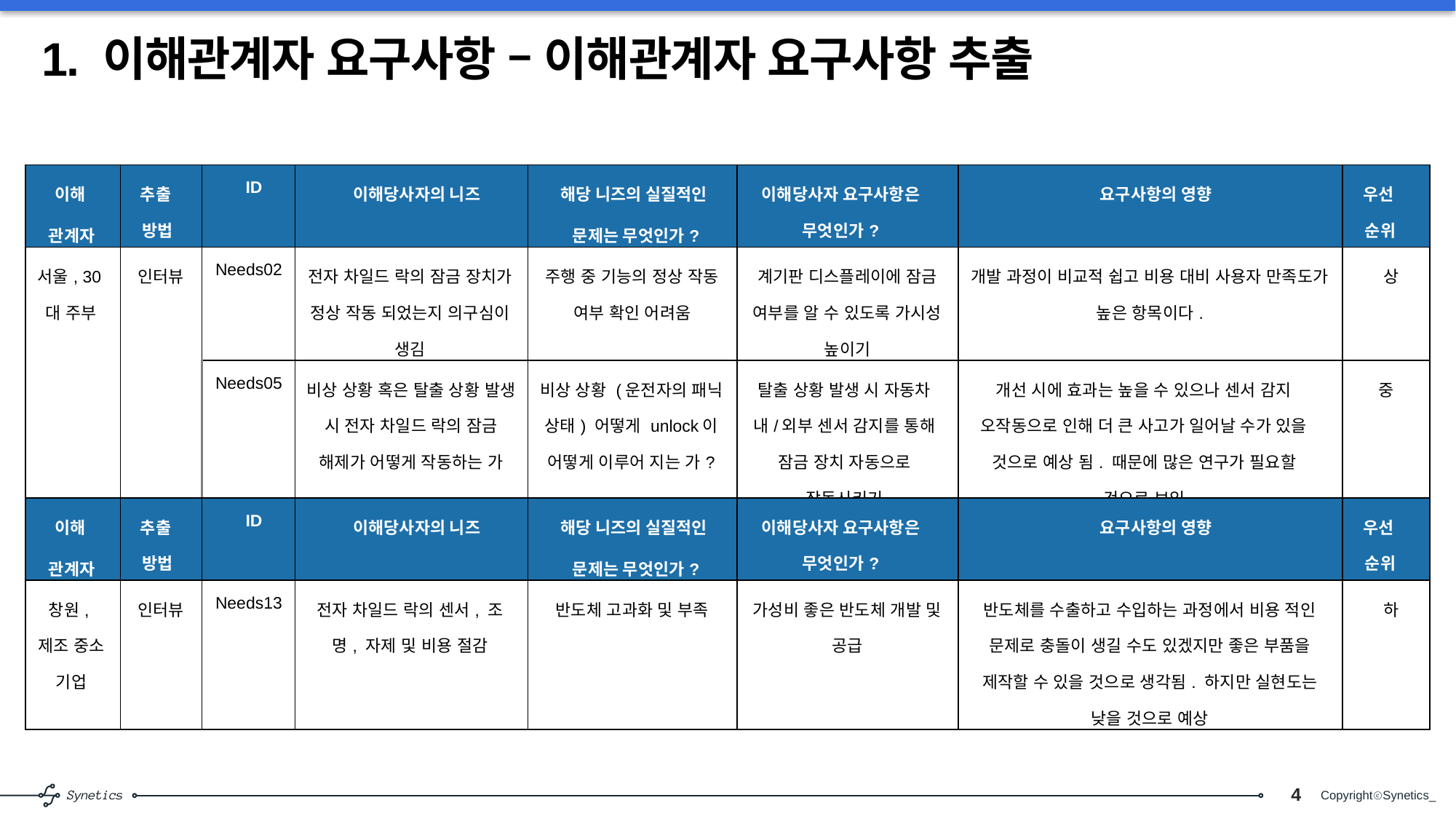

# 1. 이해관계자 요구사항 – 이해관계자 요구사항 추출
| 이해 관계자 | 추출 방법 | ID | 이해당사자의 니즈 | 해당 니즈의 실질적인 문제는 무엇인가? | 이해당사자 요구사항은 무엇인가? | 요구사항의 영향 | 우선 순위 |
| --- | --- | --- | --- | --- | --- | --- | --- |
| 서울, 30대 주부 | 인터뷰 | Needs02 | 전자 차일드 락의 잠금 장치가 정상 작동 되었는지 의구심이 생김 | 주행 중 기능의 정상 작동 여부 확인 어려움 | 계기판 디스플레이에 잠금 여부를 알 수 있도록 가시성 높이기 | 개발 과정이 비교적 쉽고 비용 대비 사용자 만족도가 높은 항목이다. | 상 |
|  |  | Needs05 | 비상 상황 혹은 탈출 상황 발생 시 전자 차일드 락의 잠금 해제가 어떻게 작동하는 가 | 비상 상황 (운전자의 패닉 상태) 어떻게 unlock이 어떻게 이루어 지는 가? | 탈출 상황 발생 시 자동차 내/외부 센서 감지를 통해 잠금 장치 자동으로 작동시키기 | 개선 시에 효과는 높을 수 있으나 센서 감지 오작동으로 인해 더 큰 사고가 일어날 수가 있을 것으로 예상 됨. 때문에 많은 연구가 필요할 것으로 보임 | 중 |
| 이해 관계자 | 추출 방법 | ID | 이해당사자의 니즈 | 해당 니즈의 실질적인 문제는 무엇인가? | 이해당사자 요구사항은 무엇인가? | 요구사항의 영향 | 우선 순위 |
| --- | --- | --- | --- | --- | --- | --- | --- |
| 창원, 제조 중소 기업 | 인터뷰 | Needs13 | 전자 차일드 락의 센서, 조명, 자제 및 비용 절감 | 반도체 고과화 및 부족 | 가성비 좋은 반도체 개발 및 공급 | 반도체를 수출하고 수입하는 과정에서 비용 적인 문제로 충돌이 생길 수도 있겠지만 좋은 부품을 제작할 수 있을 것으로 생각됨. 하지만 실현도는 낮을 것으로 예상 | 하 |